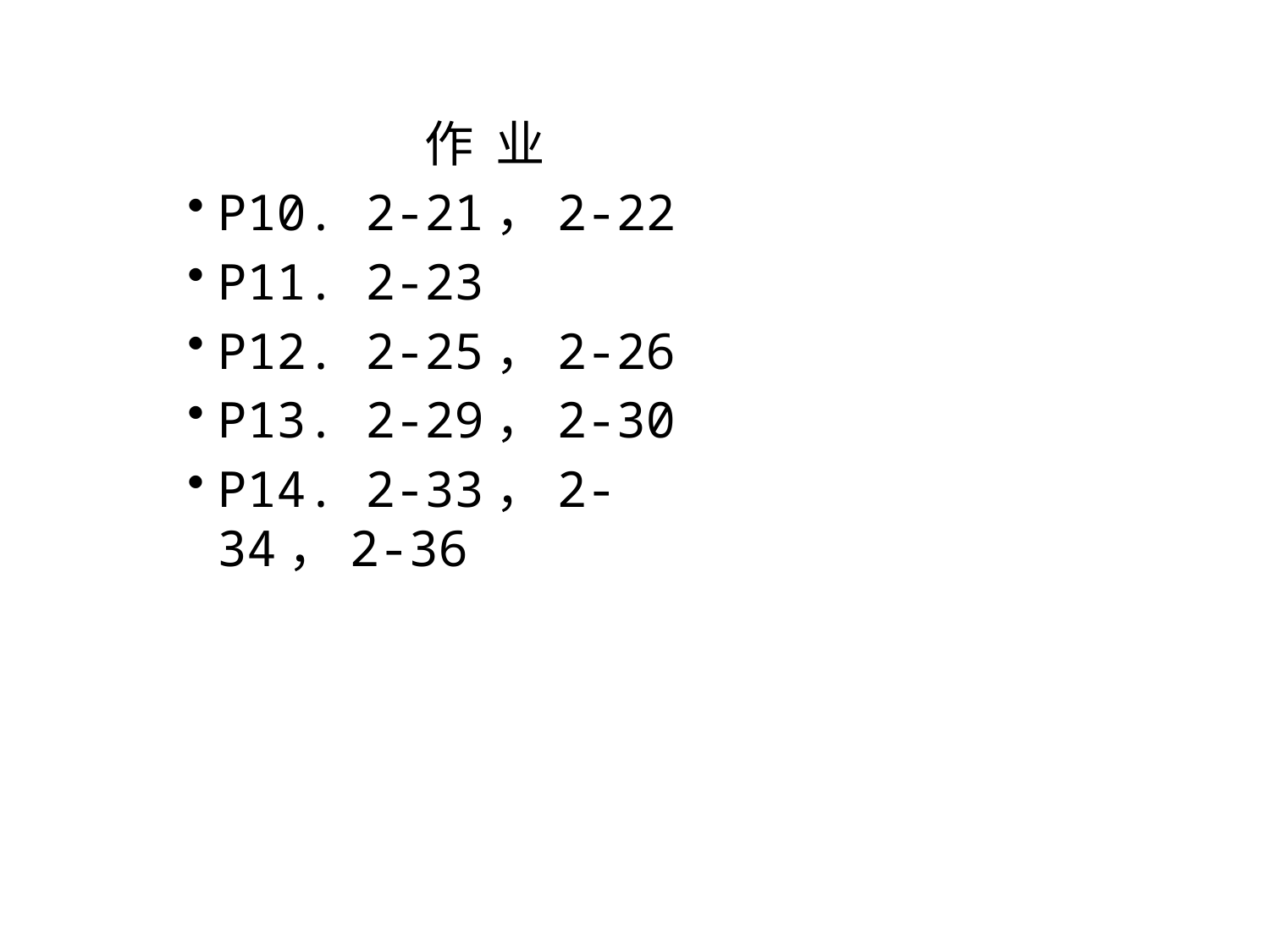

作  业
P10. 2-21，2-22
P11. 2-23
P12. 2-25，2-26
P13. 2-29，2-30
P14. 2-33，2-34，2-36